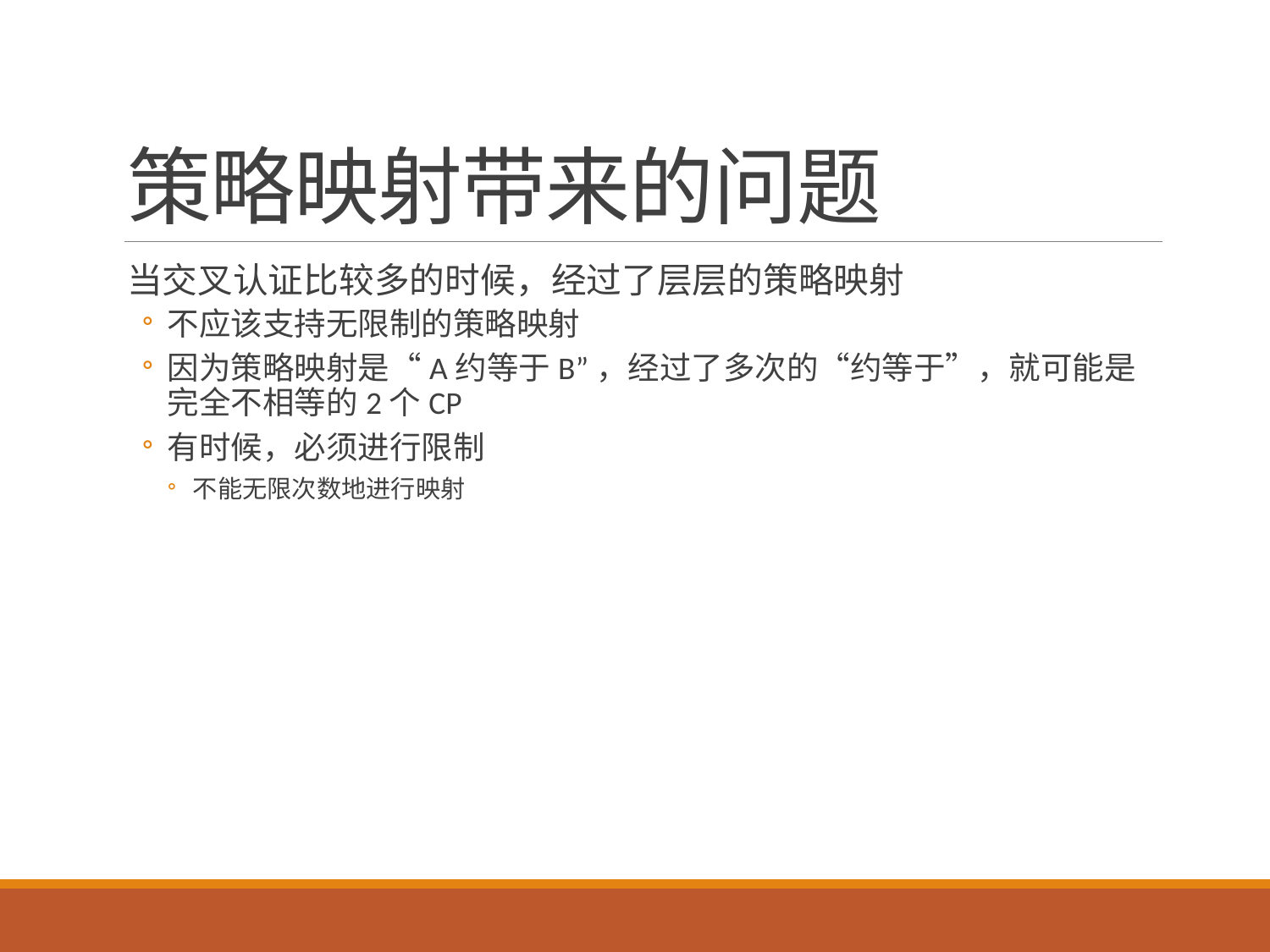

# 策略映射带来的问题
当交叉认证比较多的时候，经过了层层的策略映射
不应该支持无限制的策略映射
因为策略映射是“A约等于B”，经过了多次的“约等于”，就可能是完全不相等的2个CP
有时候，必须进行限制
不能无限次数地进行映射
102